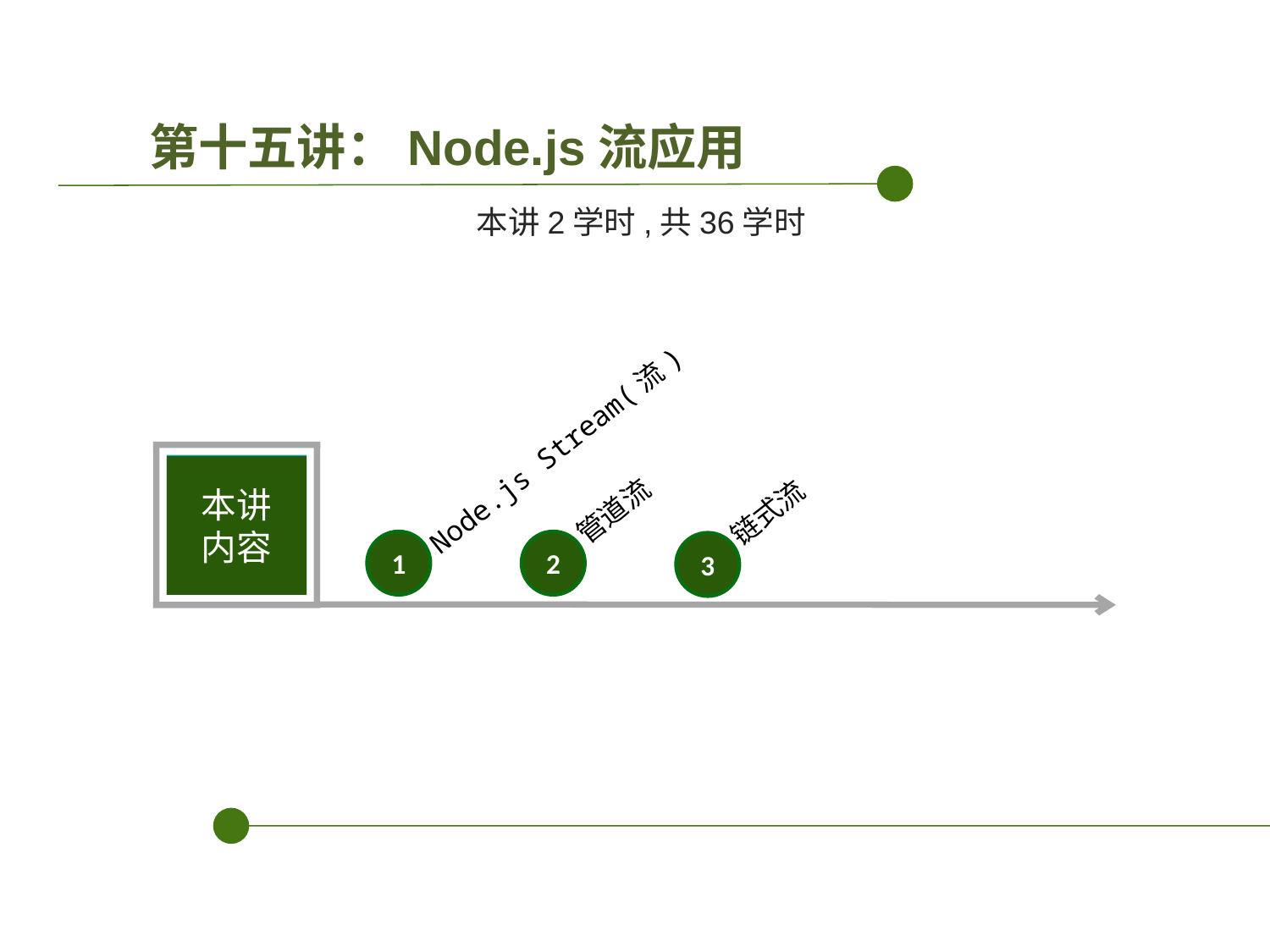

第十五讲：Node.js流应用

本讲2学时,共36学时

Node.js Stream(流)
1
链式流
3
管道流
2

培训机构
本讲
内容